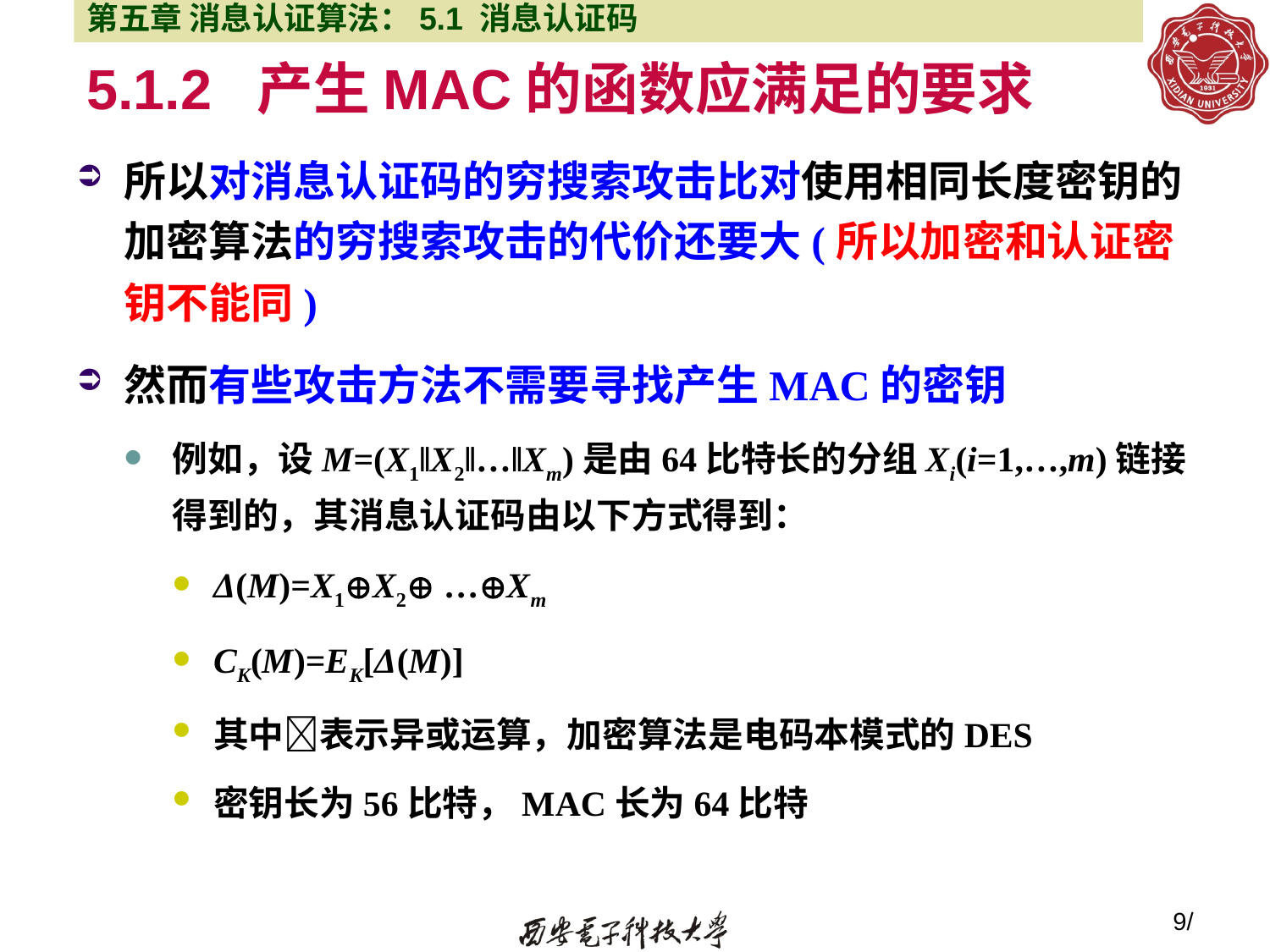

第五章 消息认证算法：5.1 消息认证码
# 5.1.2  产生MAC的函数应满足的要求
所以对消息认证码的穷搜索攻击比对使用相同长度密钥的加密算法的穷搜索攻击的代价还要大(所以加密和认证密钥不能同)
然而有些攻击方法不需要寻找产生MAC的密钥
例如，设M=(X1‖X2‖…‖Xm)是由64比特长的分组Xi(i=1,…,m)链接得到的，其消息认证码由以下方式得到：
Δ(M)=X1⊕X2⊕ …⊕Xm
CK(M)=EK[Δ(M)]
其中⊕表示异或运算，加密算法是电码本模式的DES
密钥长为56比特，MAC长为64比特
9/